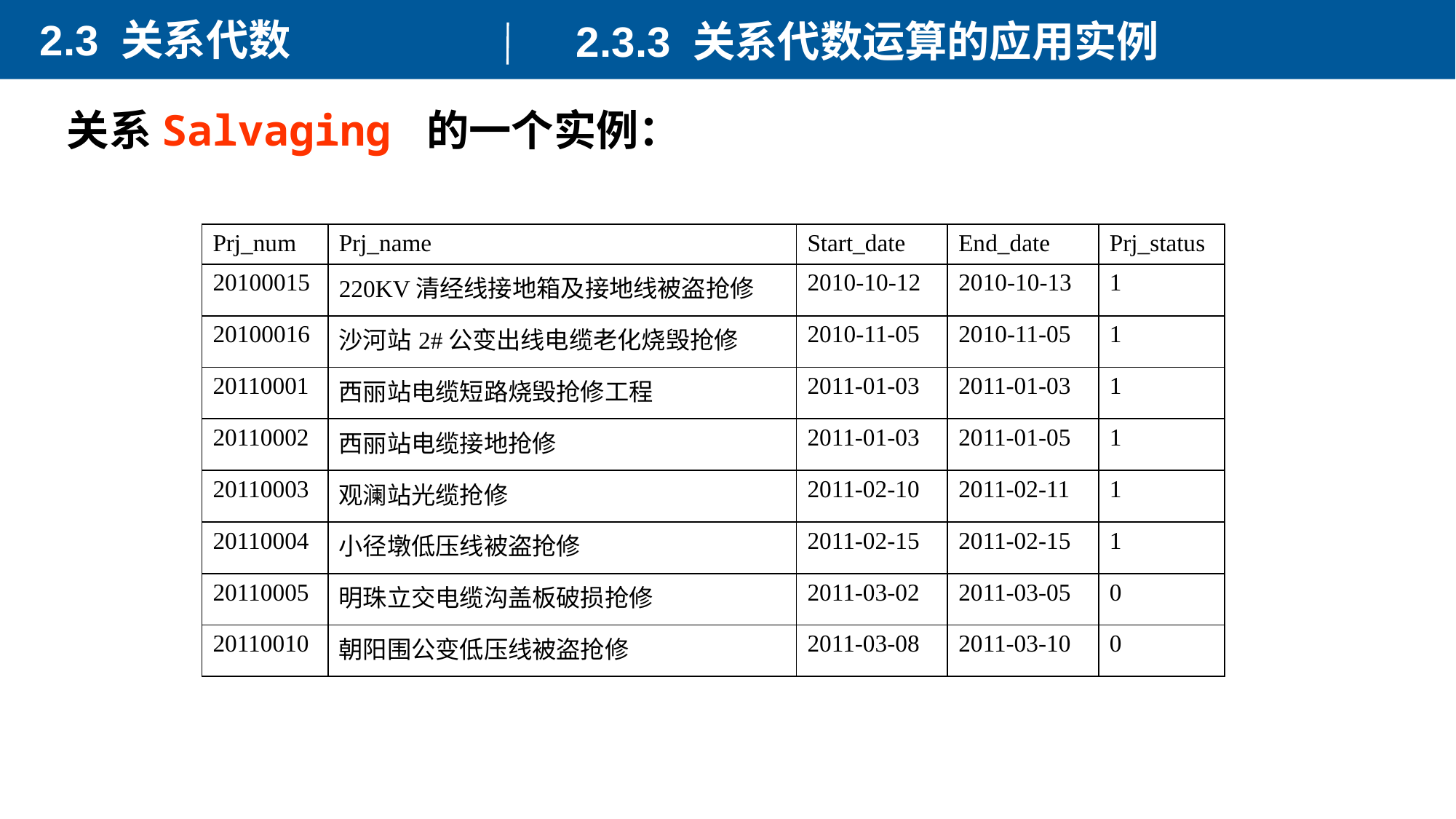

2.3 关系代数
2.3.3 关系代数运算的应用实例
关系Salvaging 的一个实例：
| Prj\_num | Prj\_name | Start\_date | End\_date | Prj\_status |
| --- | --- | --- | --- | --- |
| 20100015 | 220KV清经线接地箱及接地线被盗抢修 | 2010-10-12 | 2010-10-13 | 1 |
| 20100016 | 沙河站2#公变出线电缆老化烧毁抢修 | 2010-11-05 | 2010-11-05 | 1 |
| 20110001 | 西丽站电缆短路烧毁抢修工程 | 2011-01-03 | 2011-01-03 | 1 |
| 20110002 | 西丽站电缆接地抢修 | 2011-01-03 | 2011-01-05 | 1 |
| 20110003 | 观澜站光缆抢修 | 2011-02-10 | 2011-02-11 | 1 |
| 20110004 | 小径墩低压线被盗抢修 | 2011-02-15 | 2011-02-15 | 1 |
| 20110005 | 明珠立交电缆沟盖板破损抢修 | 2011-03-02 | 2011-03-05 | 0 |
| 20110010 | 朝阳围公变低压线被盗抢修 | 2011-03-08 | 2011-03-10 | 0 |